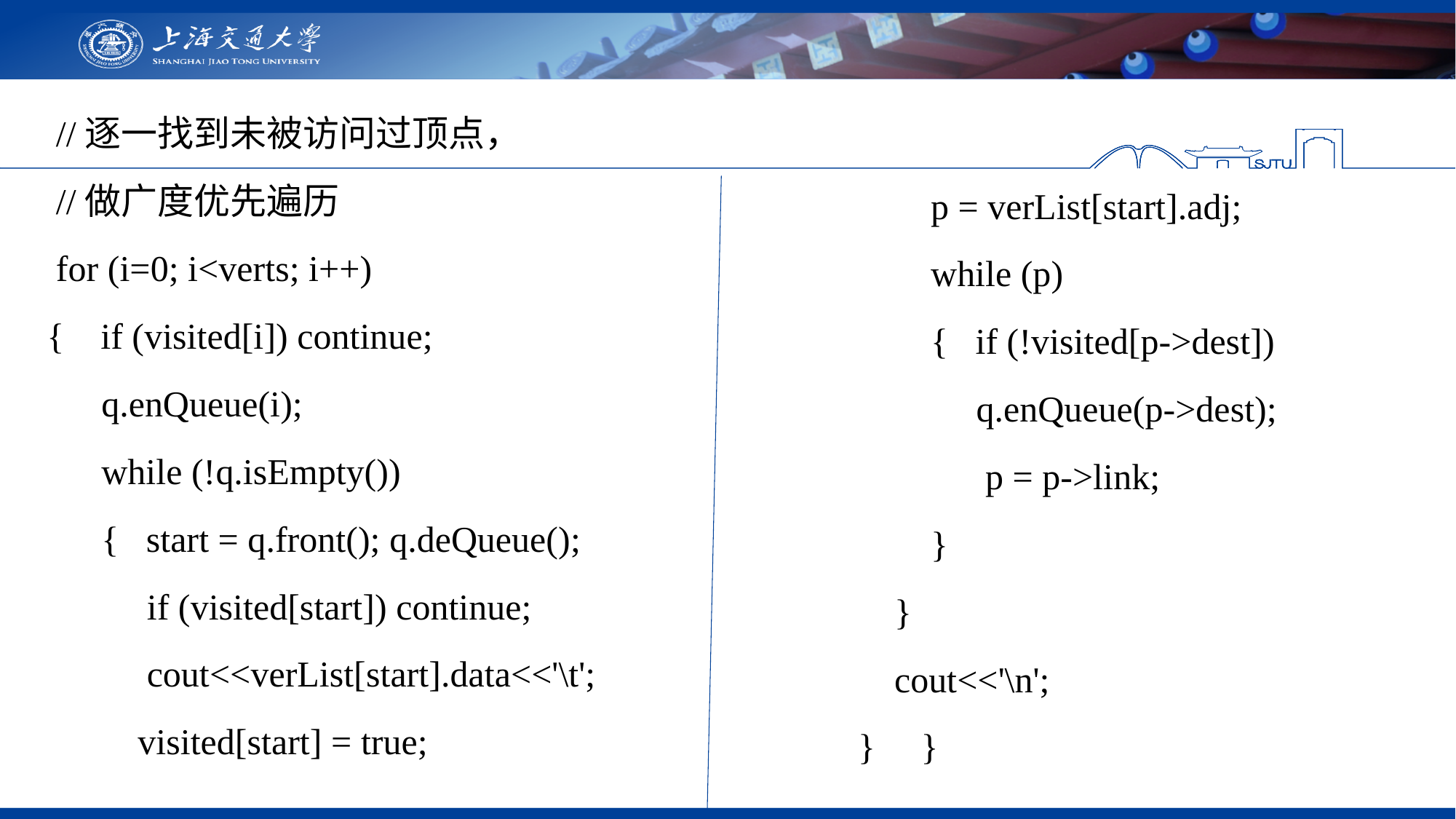

//逐一找到未被访问过顶点，
 //做广度优先遍历
 for (i=0; i<verts; i++)
{    if (visited[i]) continue;
      q.enQueue(i);
      while (!q.isEmpty())
      {   start = q.front(); q.deQueue();
           if (visited[start]) continue;
           cout<<verList[start].data<<'\t';
          visited[start] = true;

 	        p = verList[start].adj;
	        while (p)
	        {   if (!visited[p->dest])
                         q.enQueue(p->dest);
                          p = p->link;
	        }
	    }
	    cout<<'\n';
	}     }